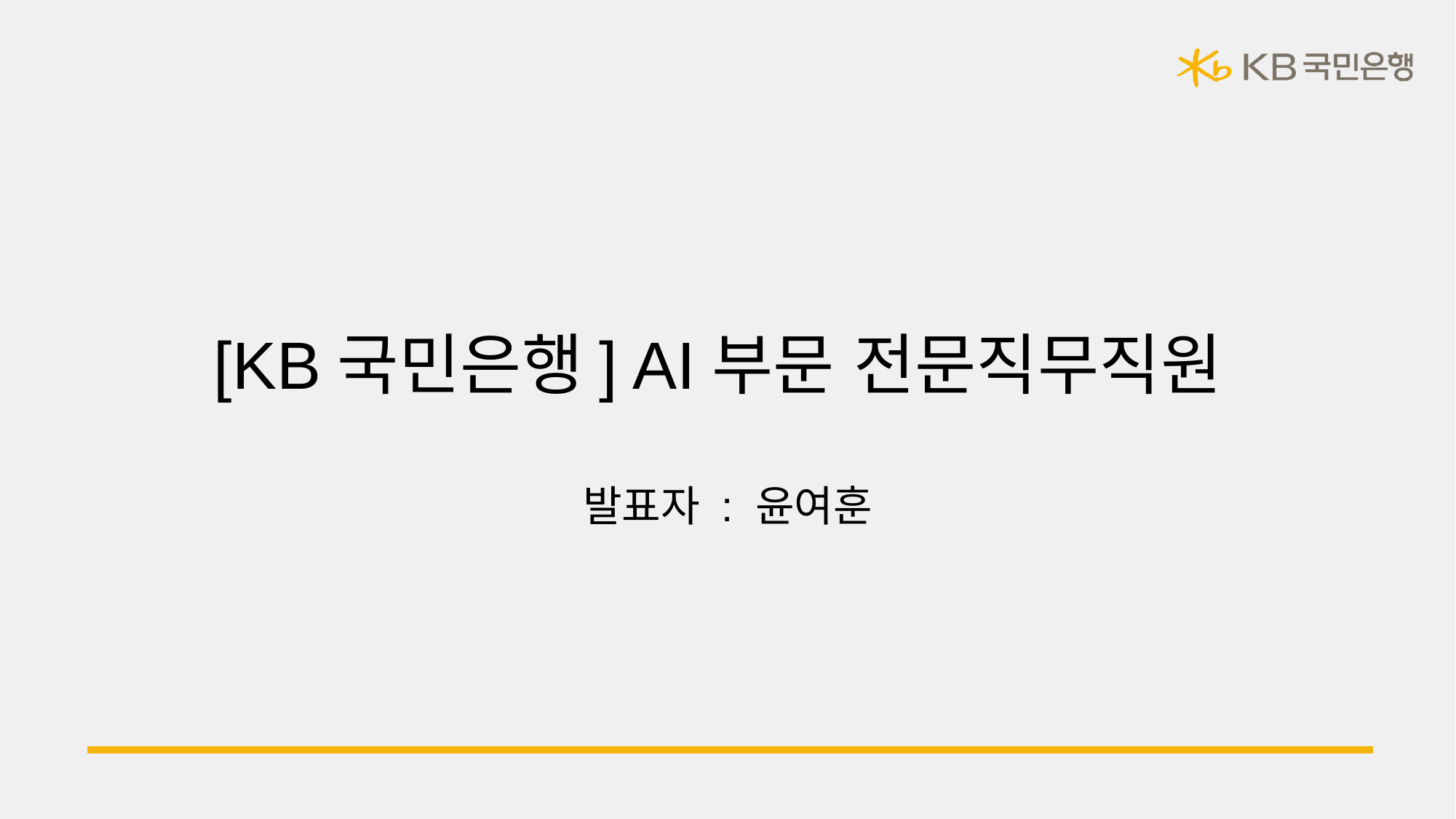

# [KB국민은행] AI부문 전문직무직원

발표자 : 윤여훈